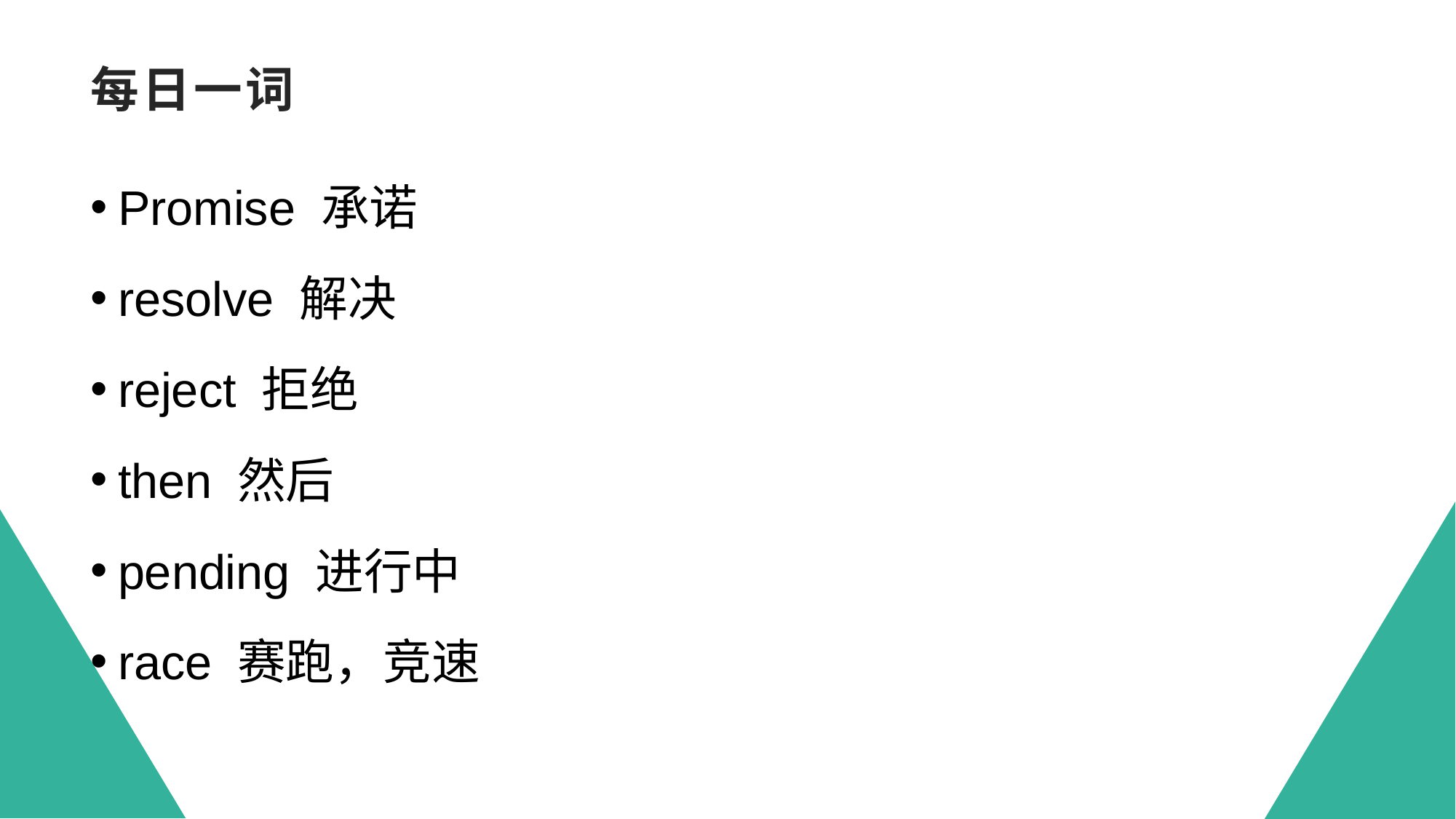

# 每日一词
Promise 承诺
resolve 解决
reject 拒绝
then 然后
pending 进行中
race 赛跑，竞速